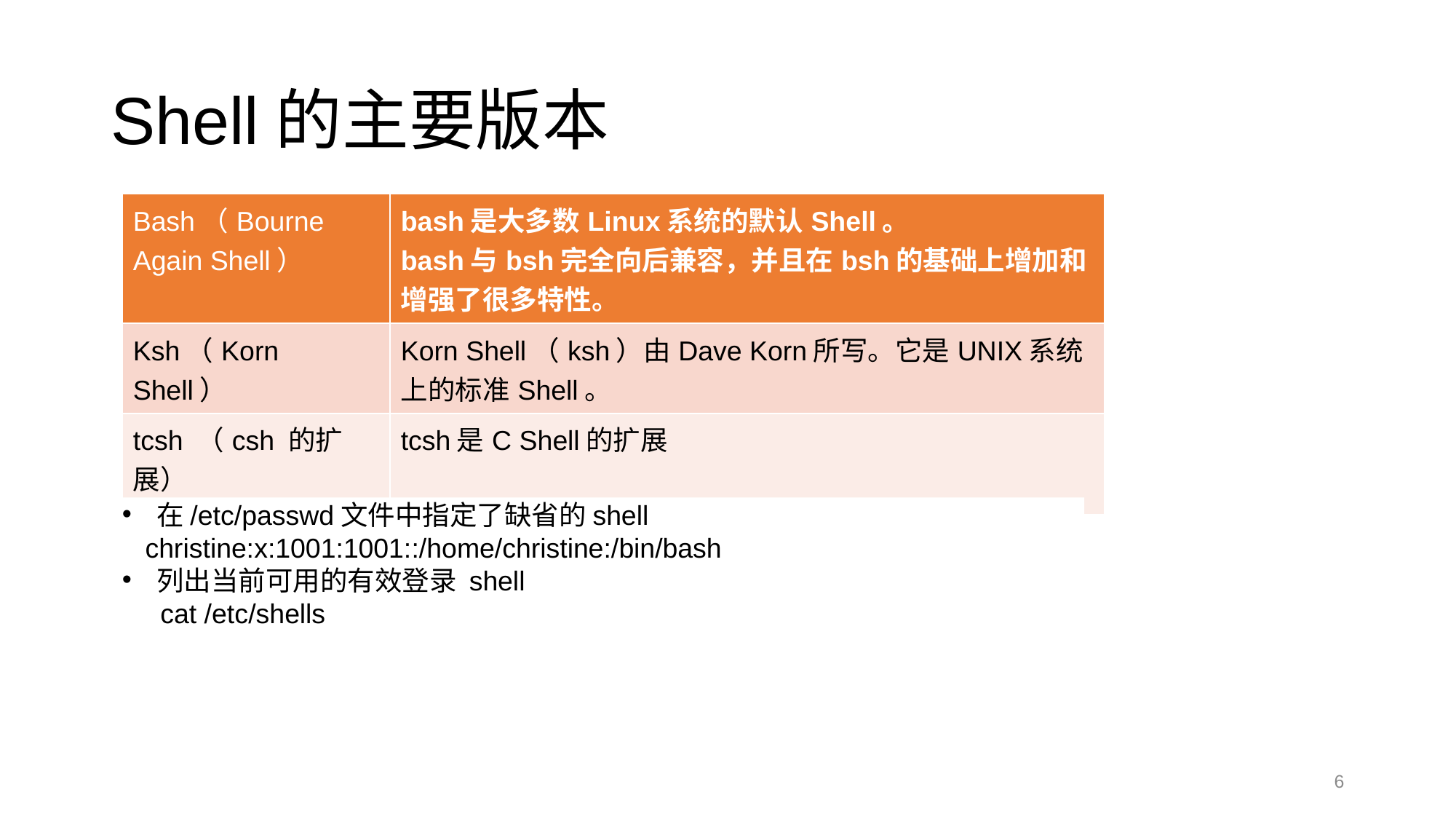

# Shell的主要版本
| Bash（Bourne Again Shell） | bash是大多数Linux系统的默认Shell。 bash与bsh完全向后兼容，并且在bsh的基础上增加和增强了很多特性。 |
| --- | --- |
| Ksh（Korn Shell） | Korn Shell（ksh）由Dave Korn所写。它是UNIX系统上的标准Shell。 |
| tcsh （csh 的扩展） | tcsh是C Shell的扩展 |
在/etc/passwd文件中指定了缺省的shell
   christine:x:1001:1001::/home/christine:/bin/bash
列出当前可用的有效登录 shell
     cat /etc/shells
6